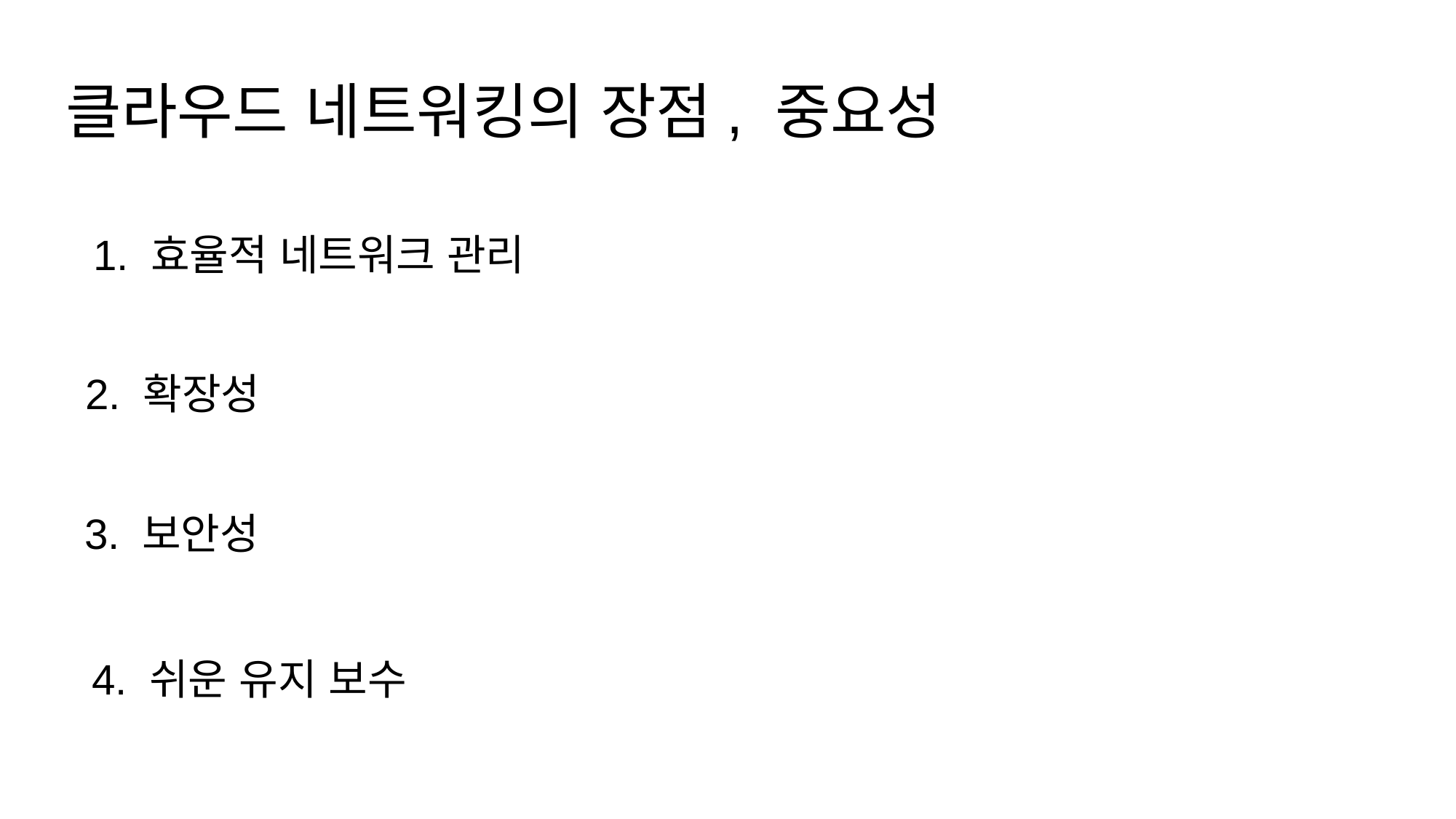

클라우드 네트워킹의 장점, 중요성
1. 효율적 네트워크 관리
2. 확장성
3. 보안성
4. 쉬운 유지 보수